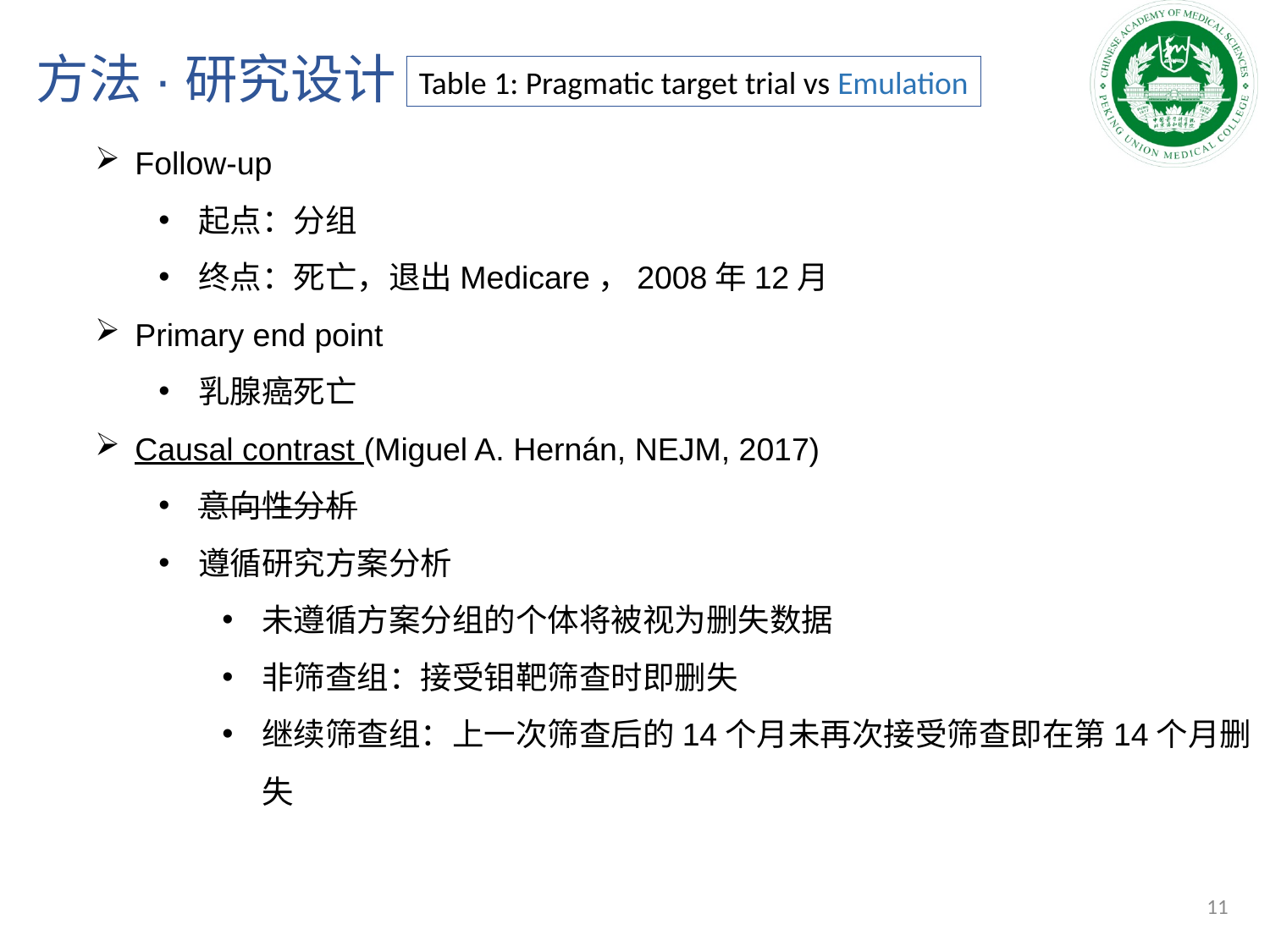

# 方法·研究设计
Table 1: Pragmatic target trial vs Emulation
Follow-up
起点：分组
终点：死亡，退出Medicare，2008年12月
Primary end point
乳腺癌死亡
Causal contrast (Miguel A. Hernán, NEJM, 2017)
意向性分析
遵循研究方案分析
未遵循方案分组的个体将被视为删失数据
非筛查组：接受钼靶筛查时即删失
继续筛查组：上一次筛查后的14个月未再次接受筛查即在第14个月删失
11